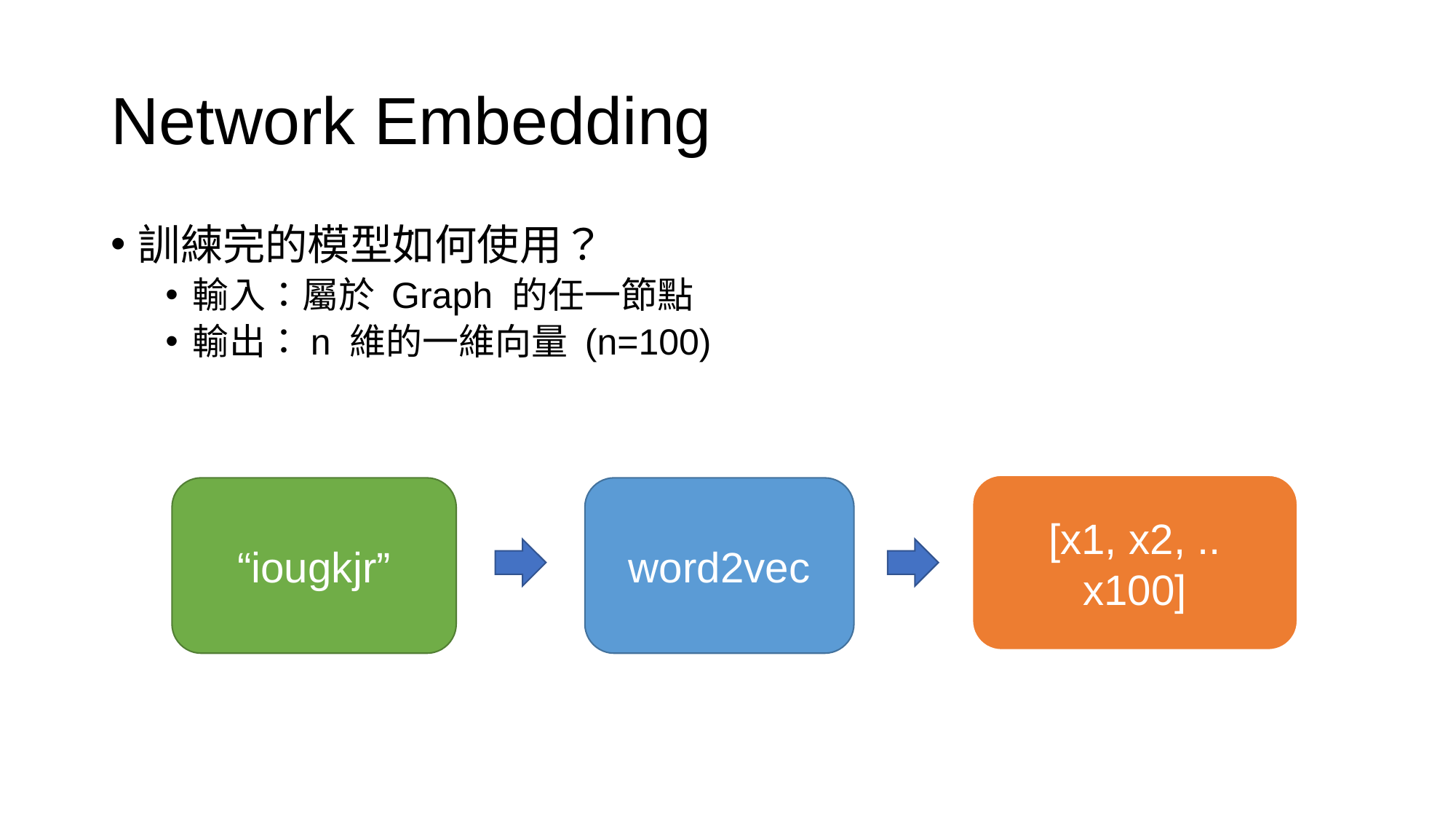

# Network Embedding
訓練完的模型如何使用？
輸入：屬於 Graph 的任一節點
輸出：n 維的一維向量 (n=100)
[x1, x2, .. x100]
“iougkjr”
word2vec